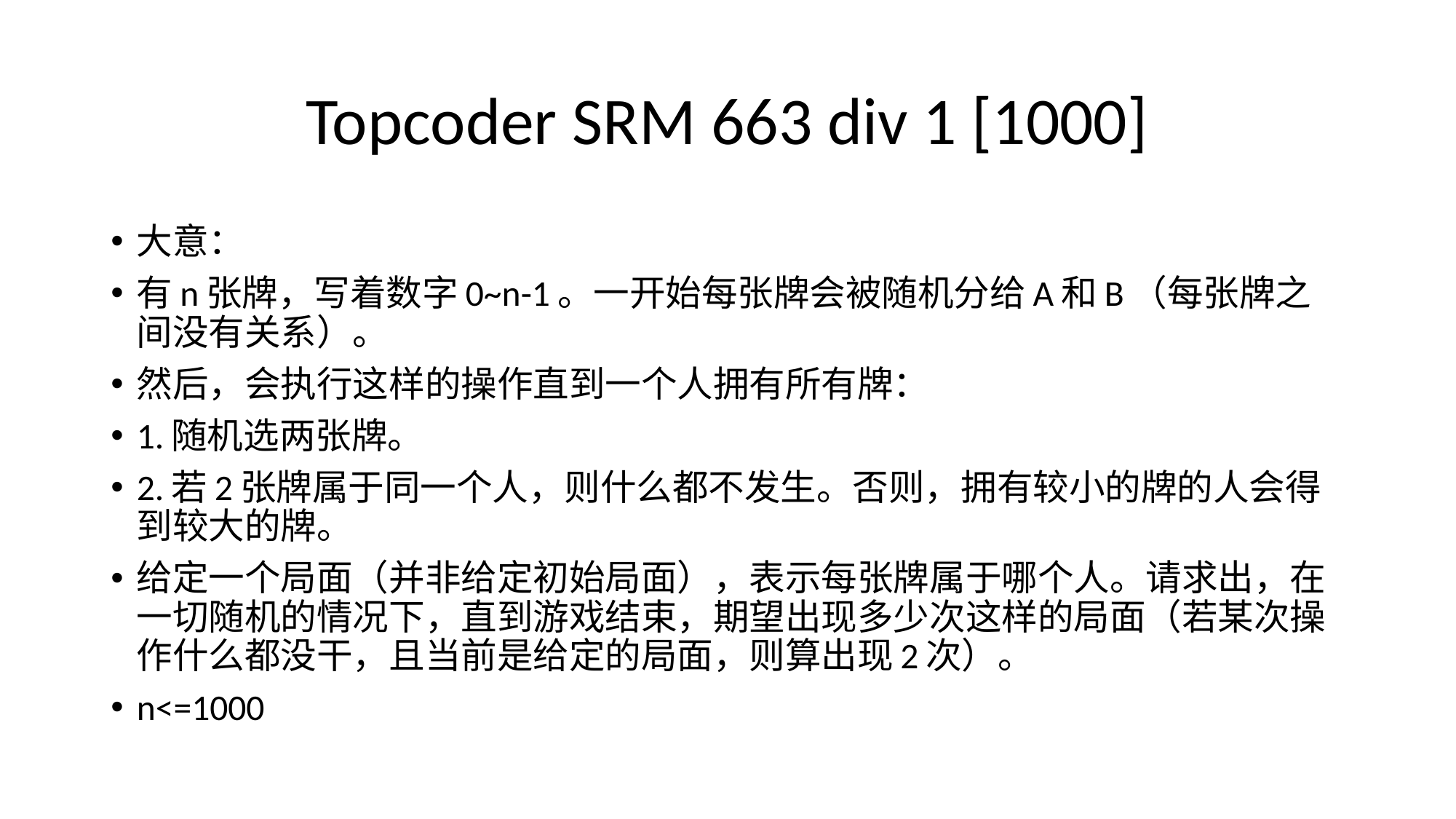

# Topcoder SRM 663 div 1 [1000]
大意：
有n张牌，写着数字0~n-1。一开始每张牌会被随机分给A和B（每张牌之间没有关系）。
然后，会执行这样的操作直到一个人拥有所有牌：
1.随机选两张牌。
2.若2张牌属于同一个人，则什么都不发生。否则，拥有较小的牌的人会得到较大的牌。
给定一个局面（并非给定初始局面），表示每张牌属于哪个人。请求出，在一切随机的情况下，直到游戏结束，期望出现多少次这样的局面（若某次操作什么都没干，且当前是给定的局面，则算出现2次）。
n<=1000